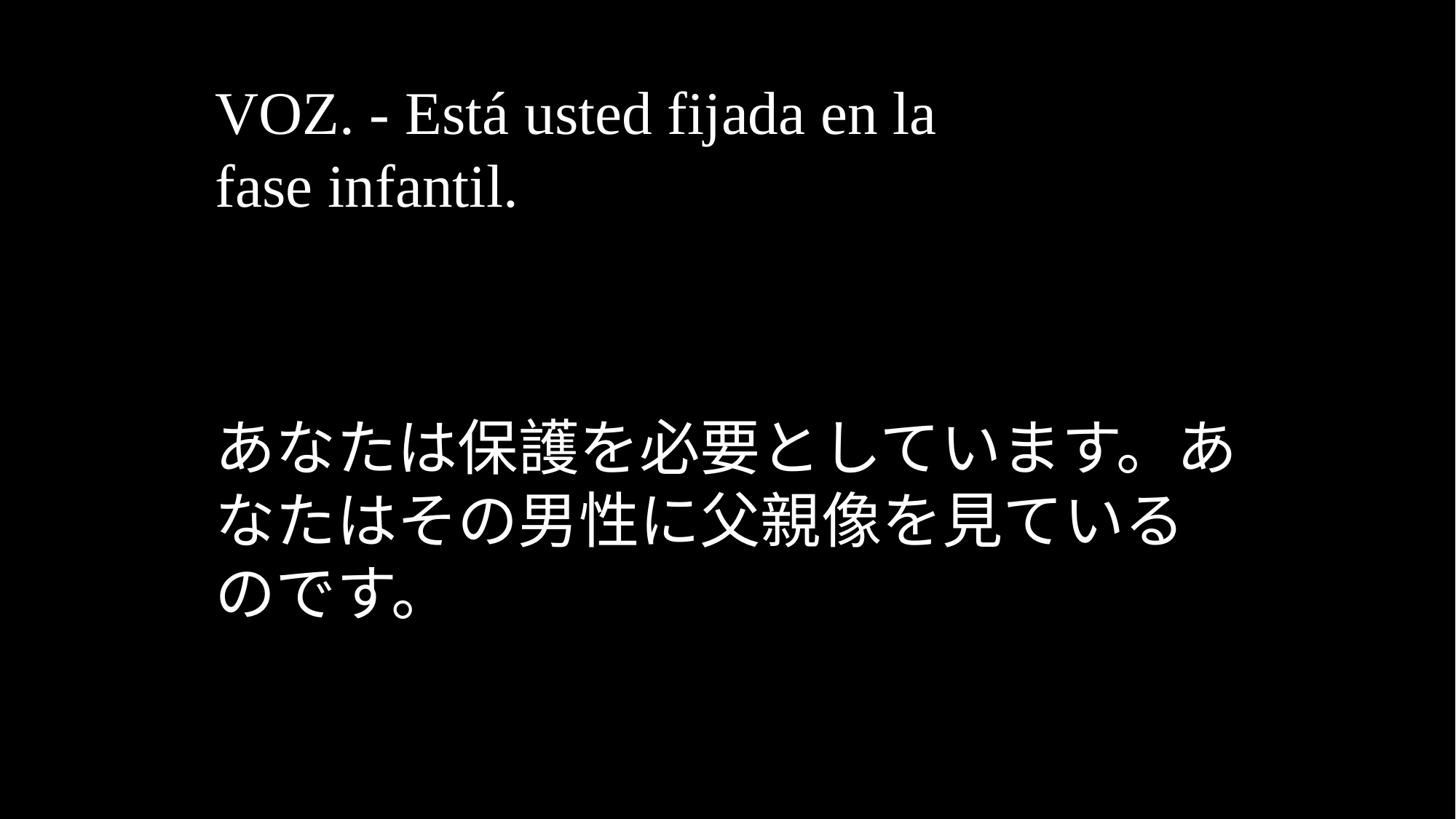

VOZ. - Está usted fijada en la fase infantil.

あなたは保護を必要としています。あなたはその男性に父親像を見ているのです。